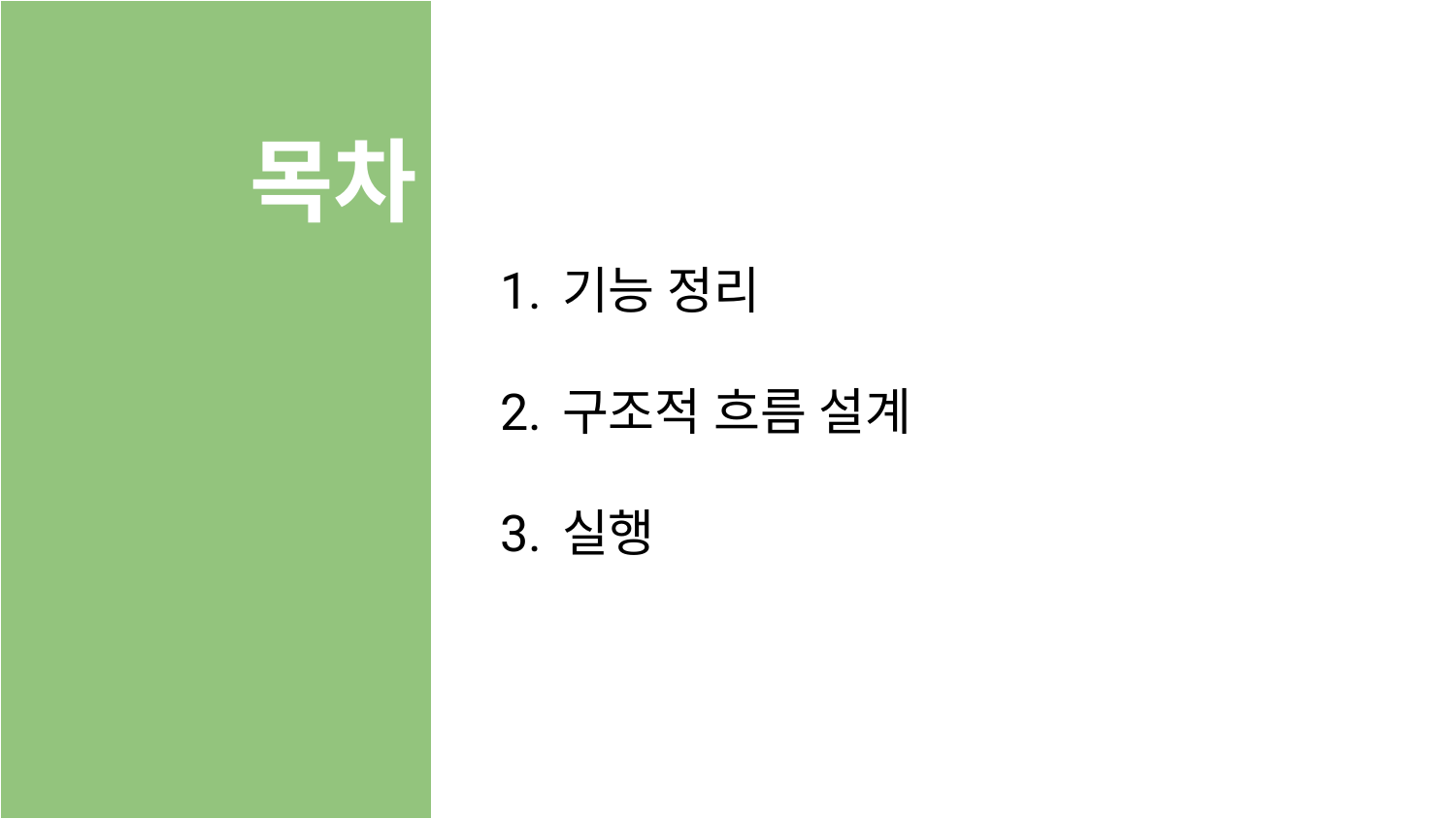

# 목차
기능 정리
구조적 흐름 설계
실행